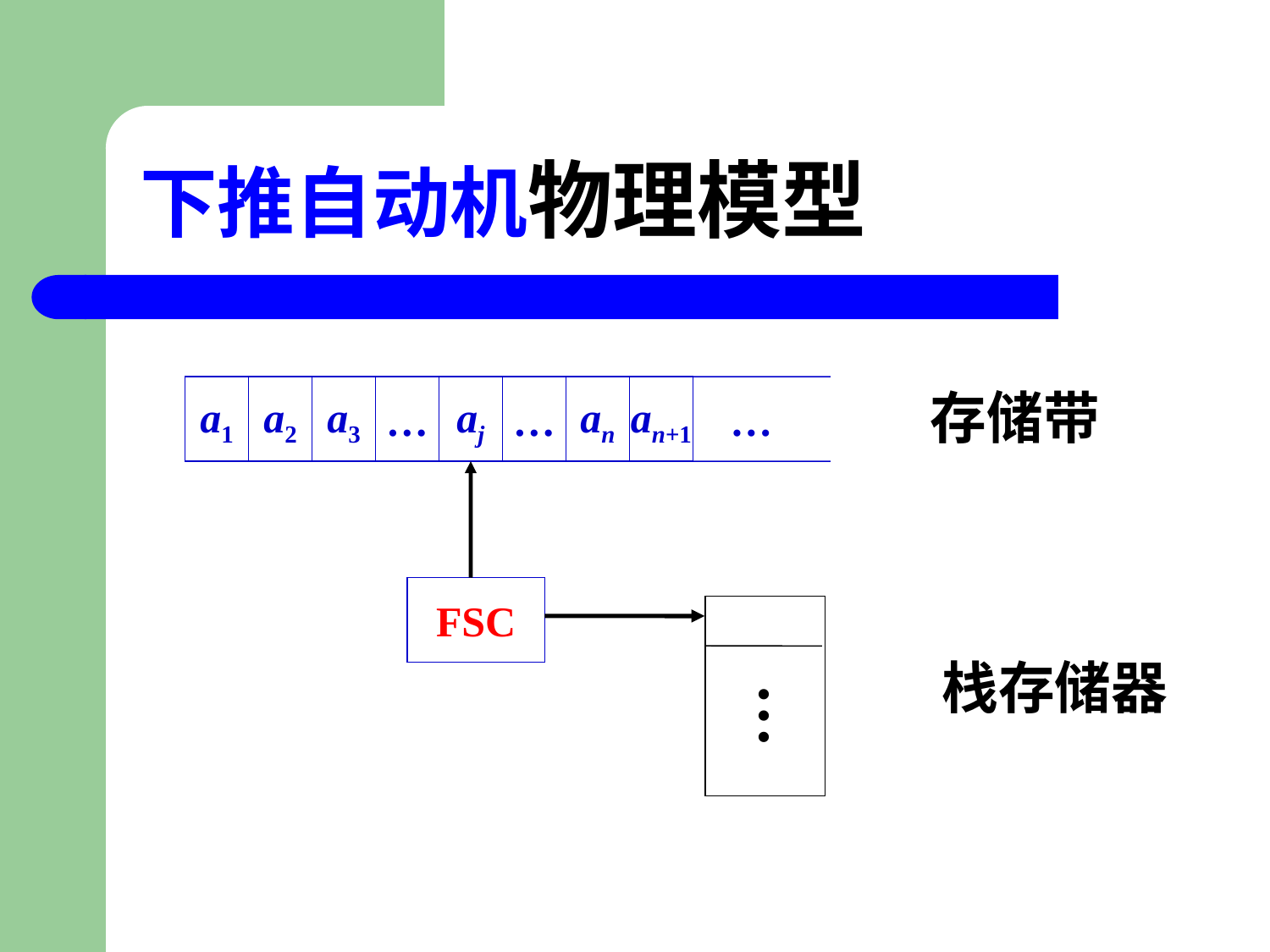

# 下推自动机物理模型
存储带
a1
a2
a3
…
aj
…
an
an+1

…

FSC

栈存储器
…